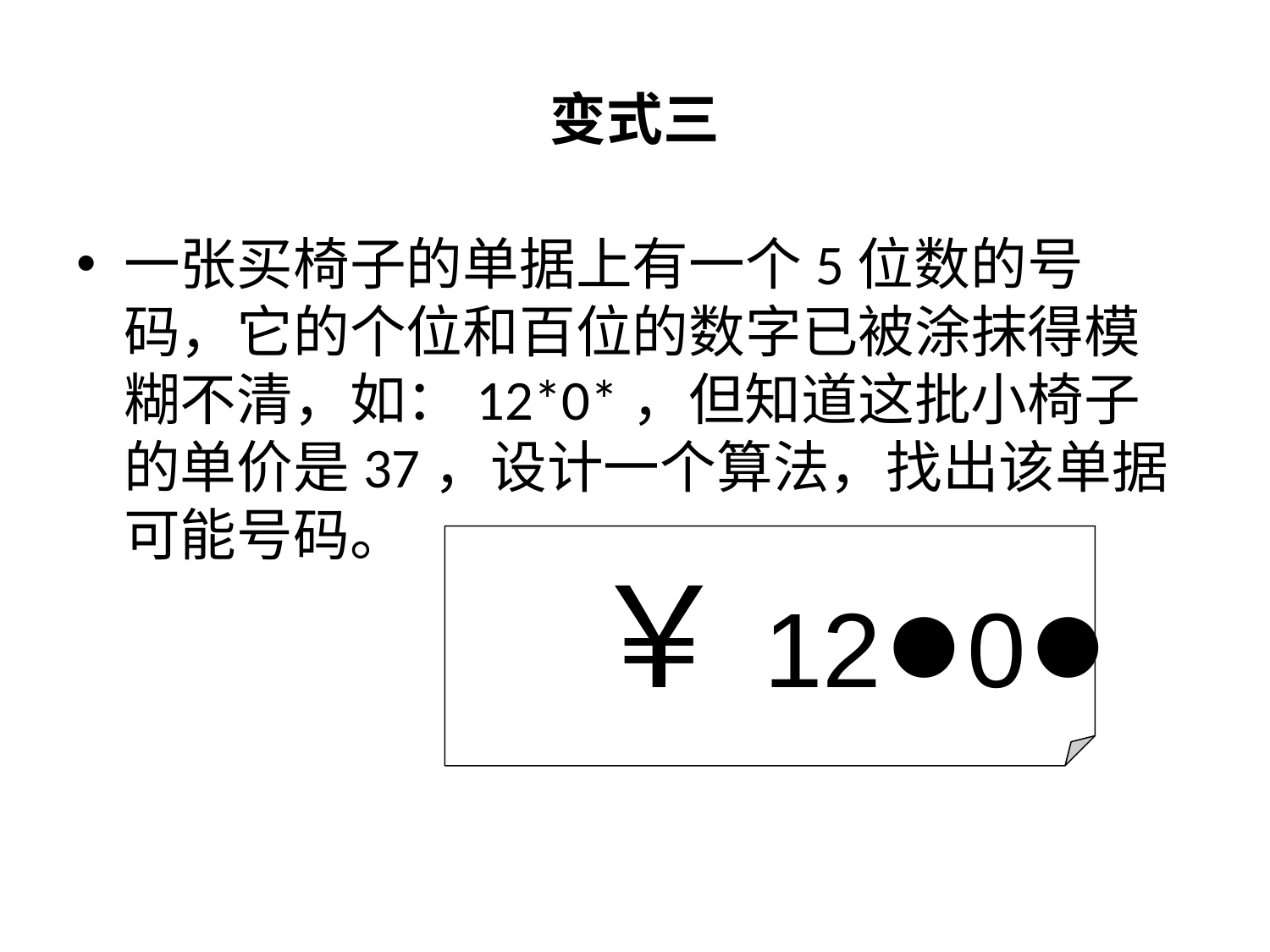

# 变式三
一张买椅子的单据上有一个5位数的号码，它的个位和百位的数字已被涂抹得模糊不清，如：12*0*，但知道这批小椅子的单价是37，设计一个算法，找出该单据可能号码。
    ￥12●0●